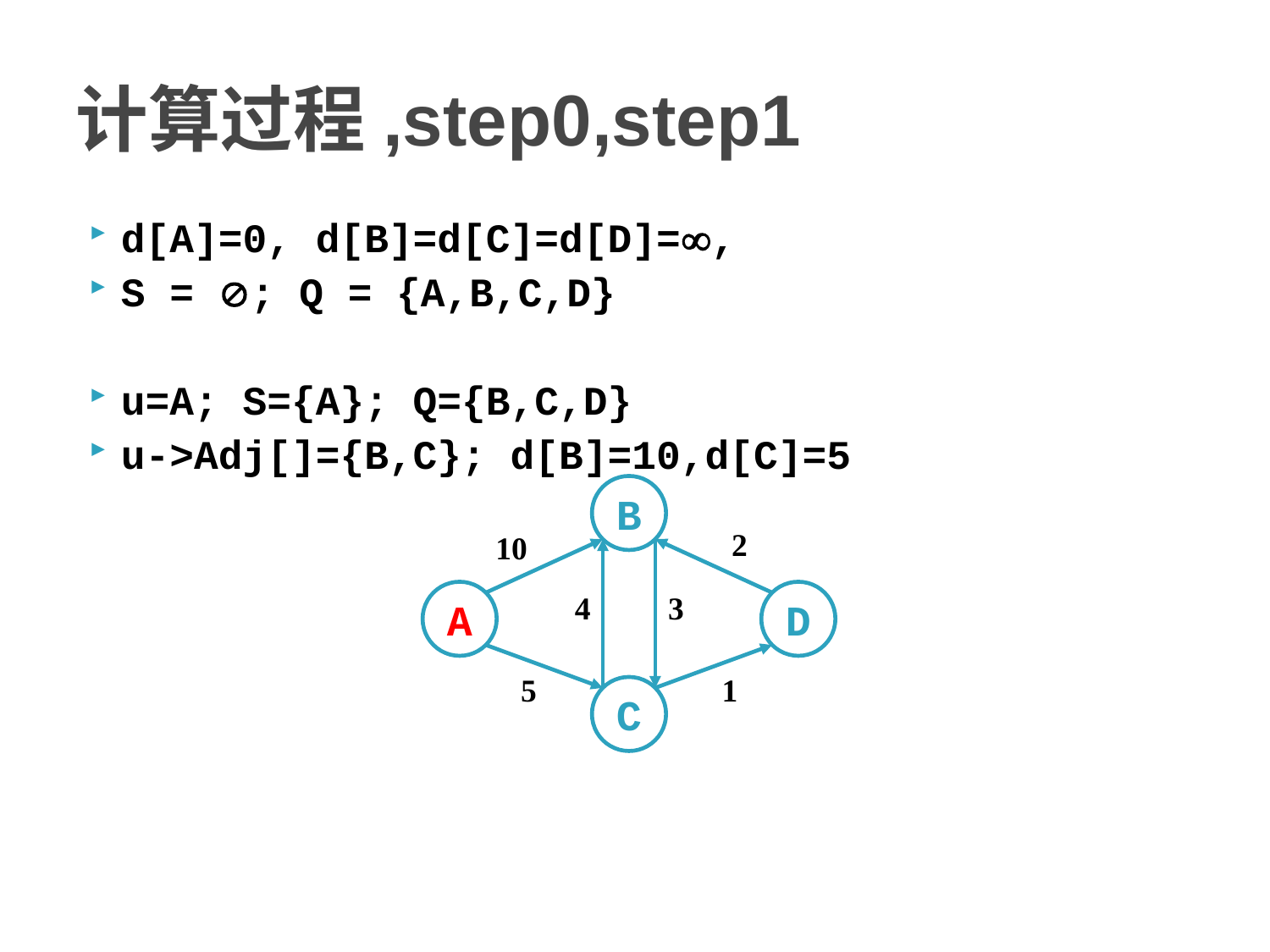

# 计算过程,step0,step1
d[A]=0, d[B]=d[C]=d[D]=∞,
S = ∅; Q = {A,B,C,D}

u=A; S={A}; Q={B,C,D}
u->Adj[]={B,C}; d[B]=10,d[C]=5
B
2
10
A
4
3
D
5
1
C